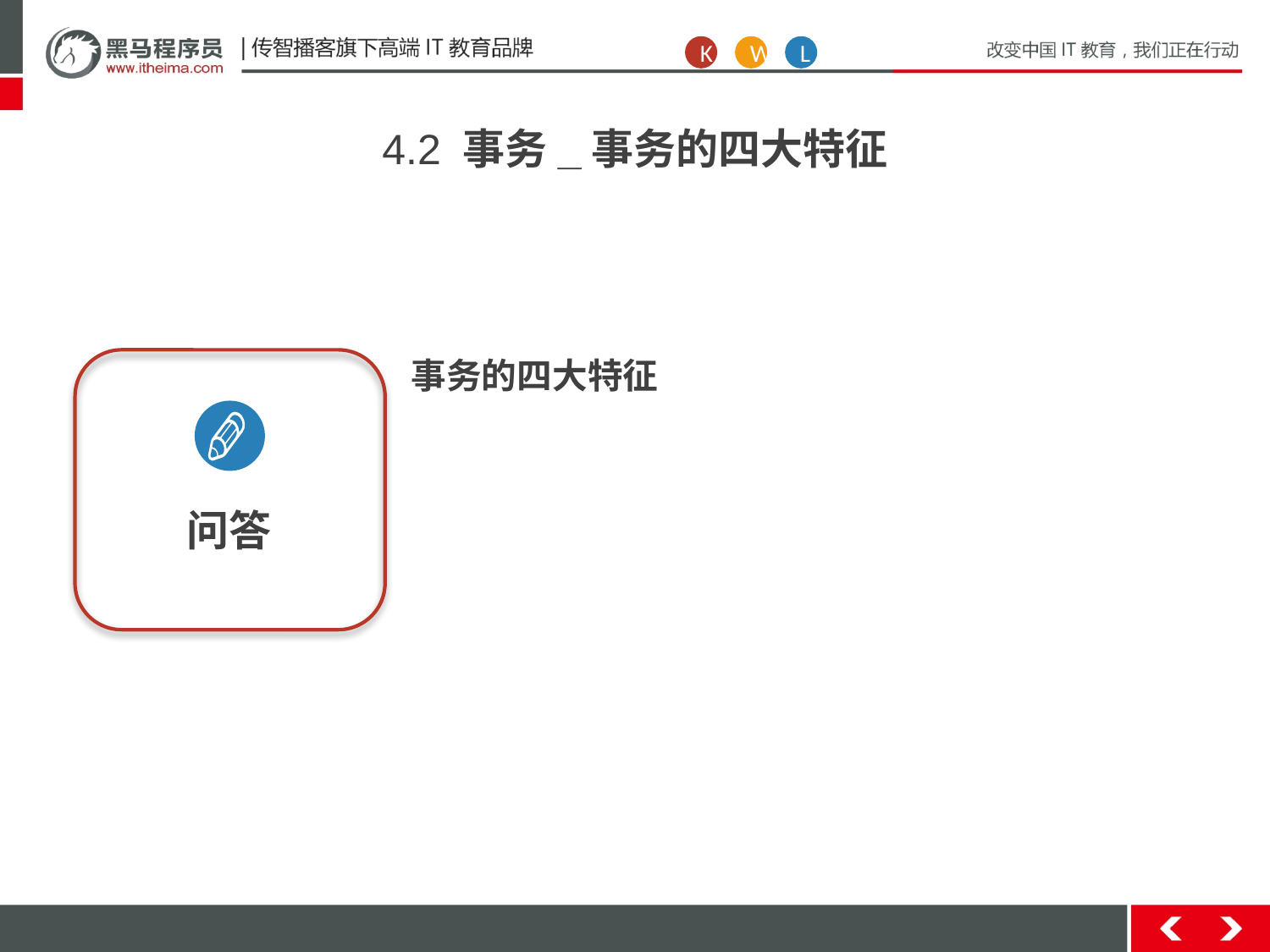

K
W
L
4.2 事务_事务的四大特征

事务的四大特征

问答